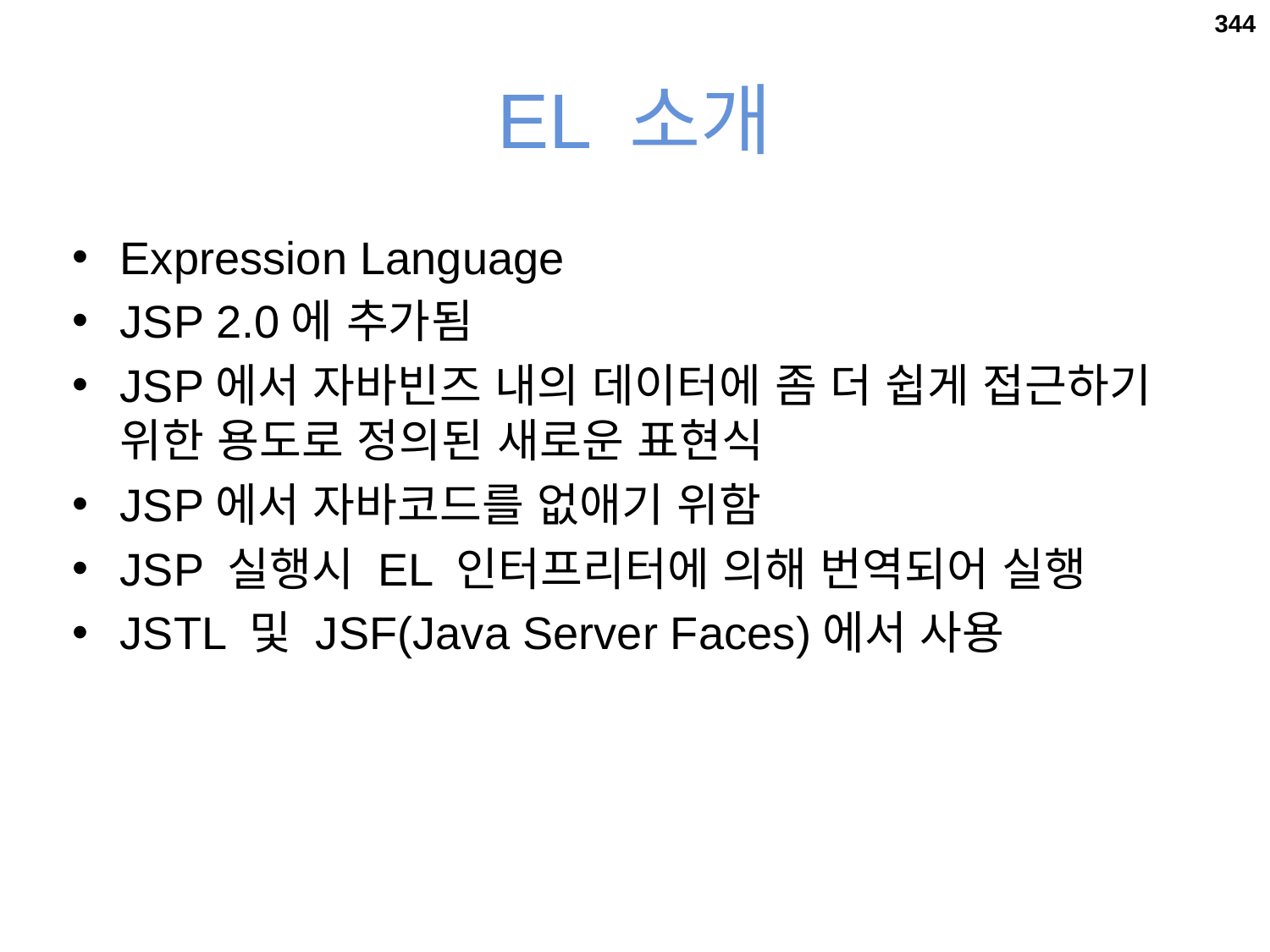

344
# EL 소개
Expression Language
JSP 2.0에 추가됨
JSP에서 자바빈즈 내의 데이터에 좀 더 쉽게 접근하기 위한 용도로 정의된 새로운 표현식
JSP에서 자바코드를 없애기 위함
JSP 실행시 EL 인터프리터에 의해 번역되어 실행
JSTL 및 JSF(Java Server Faces)에서 사용